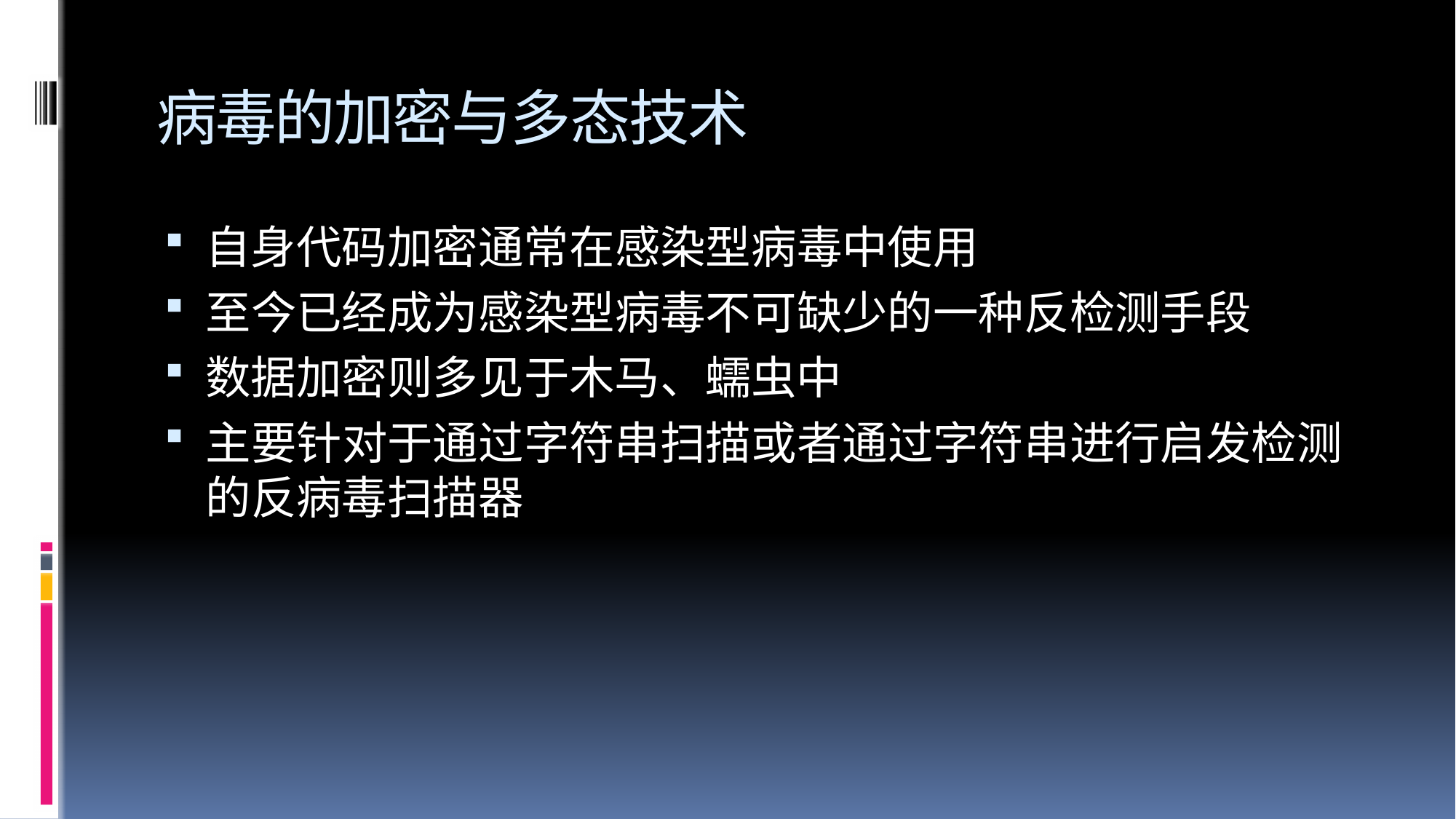

# 病毒的加密与多态技术
自身代码加密通常在感染型病毒中使用
至今已经成为感染型病毒不可缺少的一种反检测手段
数据加密则多见于木马、蠕虫中
主要针对于通过字符串扫描或者通过字符串进行启发检测的反病毒扫描器